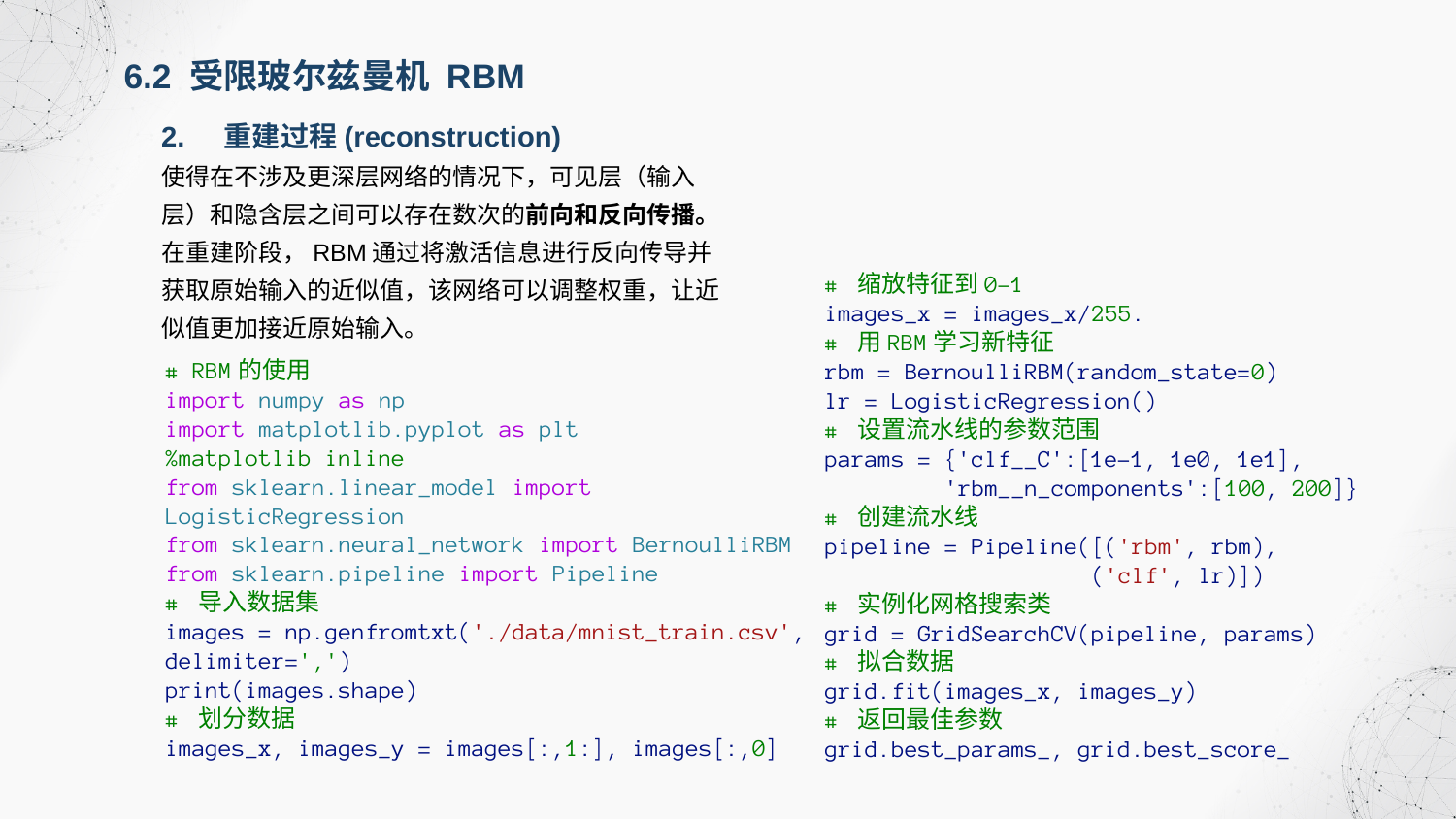

6.2 受限玻尔兹曼机 RBM
2.    重建过程(reconstruction)
使得在不涉及更深层网络的情况下，可见层（输入层）和隐含层之间可以存在数次的前向和反向传播。
在重建阶段，RBM通过将激活信息进行反向传导并获取原始输入的近似值，该网络可以调整权重，让近似值更加接近原始输入。
# 缩放特征到0-1
images_x = images_x/255.
# 用RBM学习新特征
rbm = BernoulliRBM(random_state=0)
lr = LogisticRegression()
# 设置流水线的参数范围
params = {'clf__C':[1e-1, 1e0, 1e1],
         'rbm__n_components':[100, 200]}
# 创建流水线
pipeline = Pipeline([('rbm', rbm),
                    ('clf', lr)])
# 实例化网格搜索类
grid = GridSearchCV(pipeline, params)
# 拟合数据
grid.fit(images_x, images_y)
# 返回最佳参数
grid.best_params_, grid.best_score_
# RBM的使用
import numpy as np
import matplotlib.pyplot as plt
%matplotlib inline
from sklearn.linear_model import LogisticRegression
from sklearn.neural_network import BernoulliRBM
from sklearn.pipeline import Pipeline
# 导入数据集
images = np.genfromtxt('./data/mnist_train.csv', delimiter=',')
print(images.shape)
# 划分数据
images_x, images_y = images[:,1:], images[:,0]